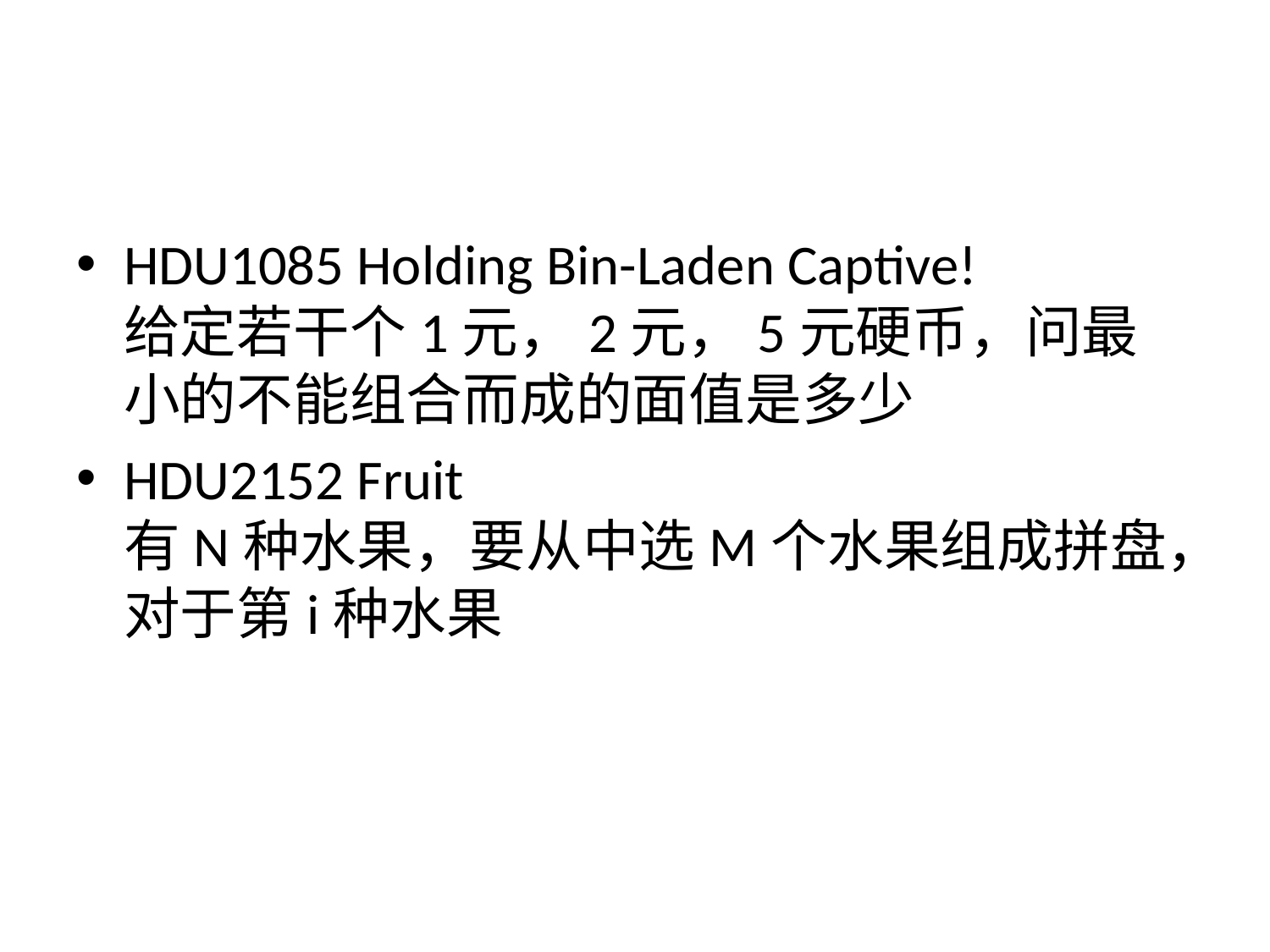

#
HDU1085 Holding Bin-Laden Captive!
给定若干个1元，2元，5元硬币，问最小的不能组合而成的面值是多少
HDU2152 Fruit
有N种水果，要从中选M个水果组成拼盘，对于第i种水果